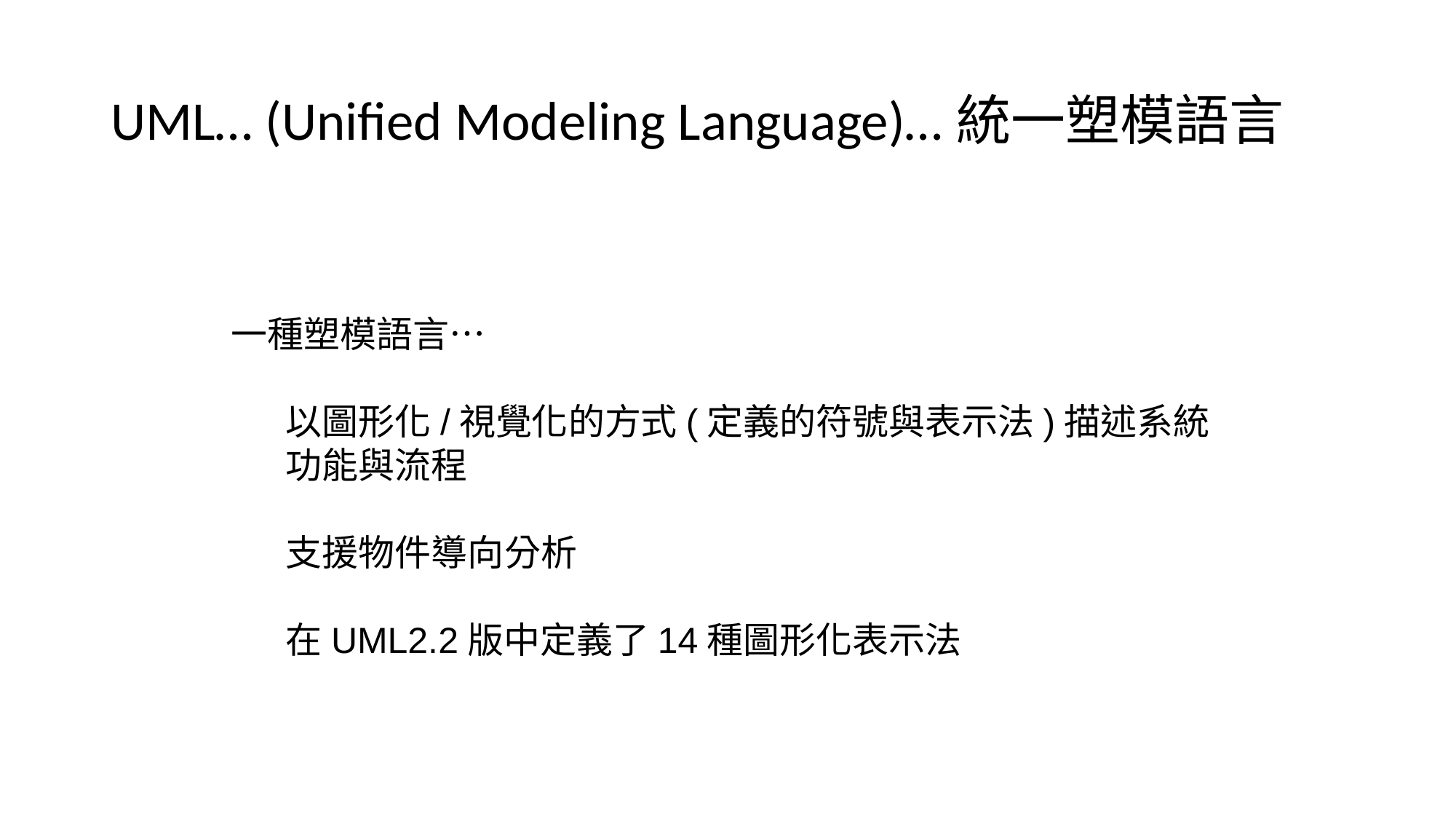

# UML… (Unified Modeling Language)…統一塑模語言
一種塑模語言…

以圖形化/視覺化的方式(定義的符號與表示法)描述系統功能與流程

支援物件導向分析

在UML2.2版中定義了14種圖形化表示法